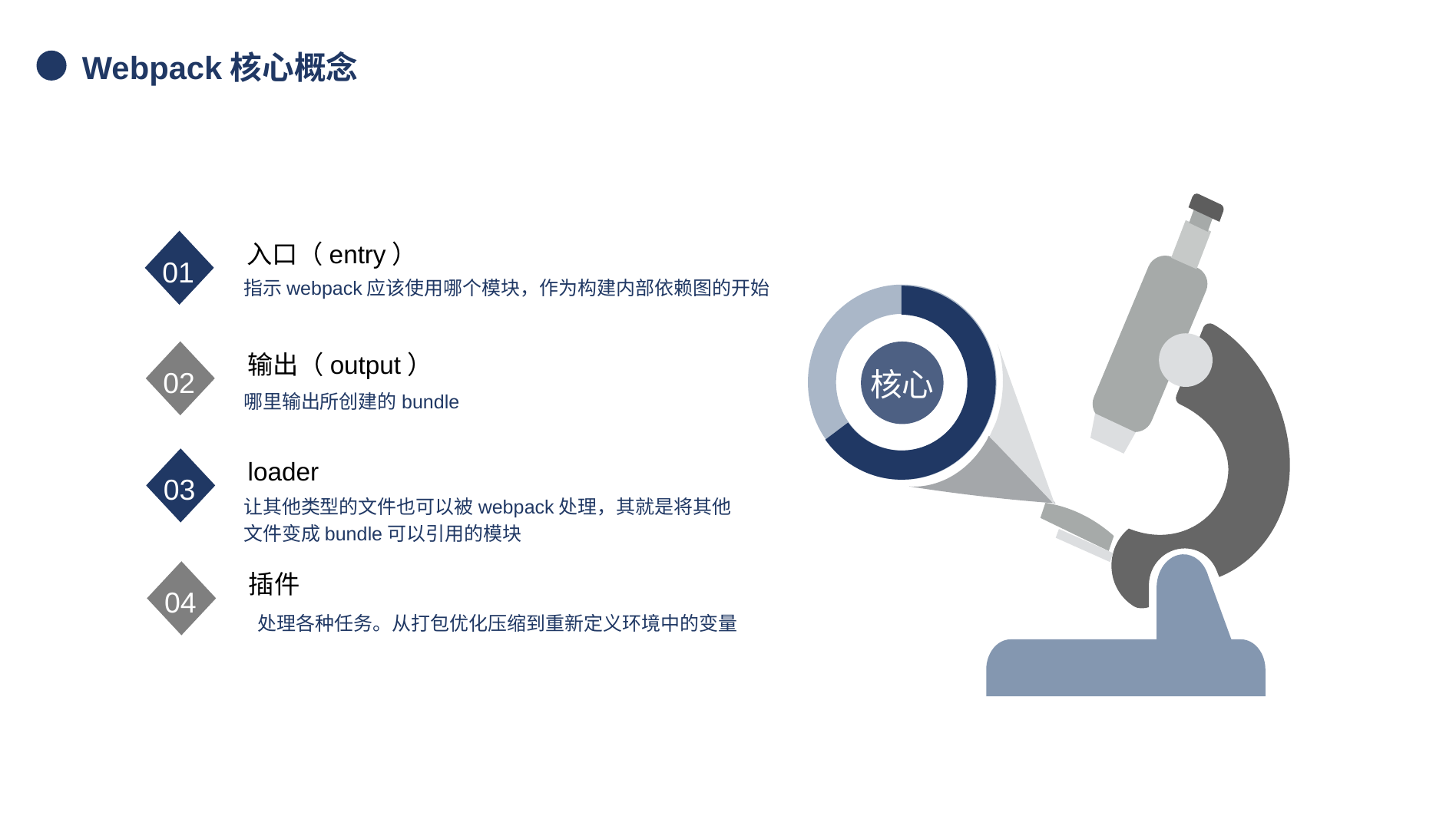

Webpack核心概念

入口（entry）

01

指示webpack应该使用哪个模块，作为构建内部依赖图的开始

输出（output）

核心
02
哪里输出所创建的bundle

loader

03
让其他类型的文件也可以被webpack处理，其就是将其他文件变成bundle可以引用的模块

插件

04
处理各种任务。从打包优化压缩到重新定义环境中的变量